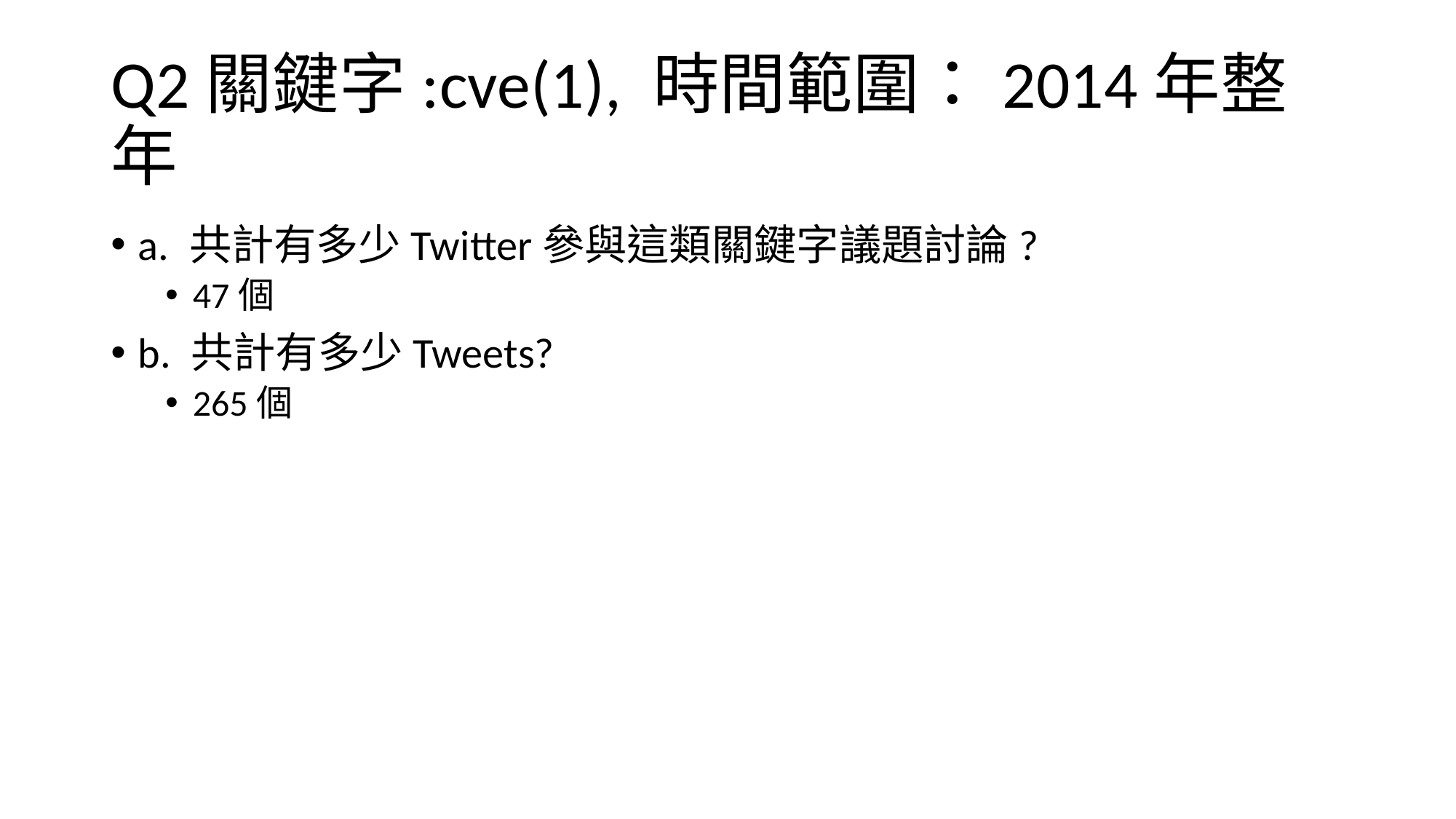

# Q2關鍵字:cve(1), 時間範圍：2014年整年
a. 共計有多少Twitter參與這類關鍵字議題討論?
47個
b. 共計有多少Tweets?
265個